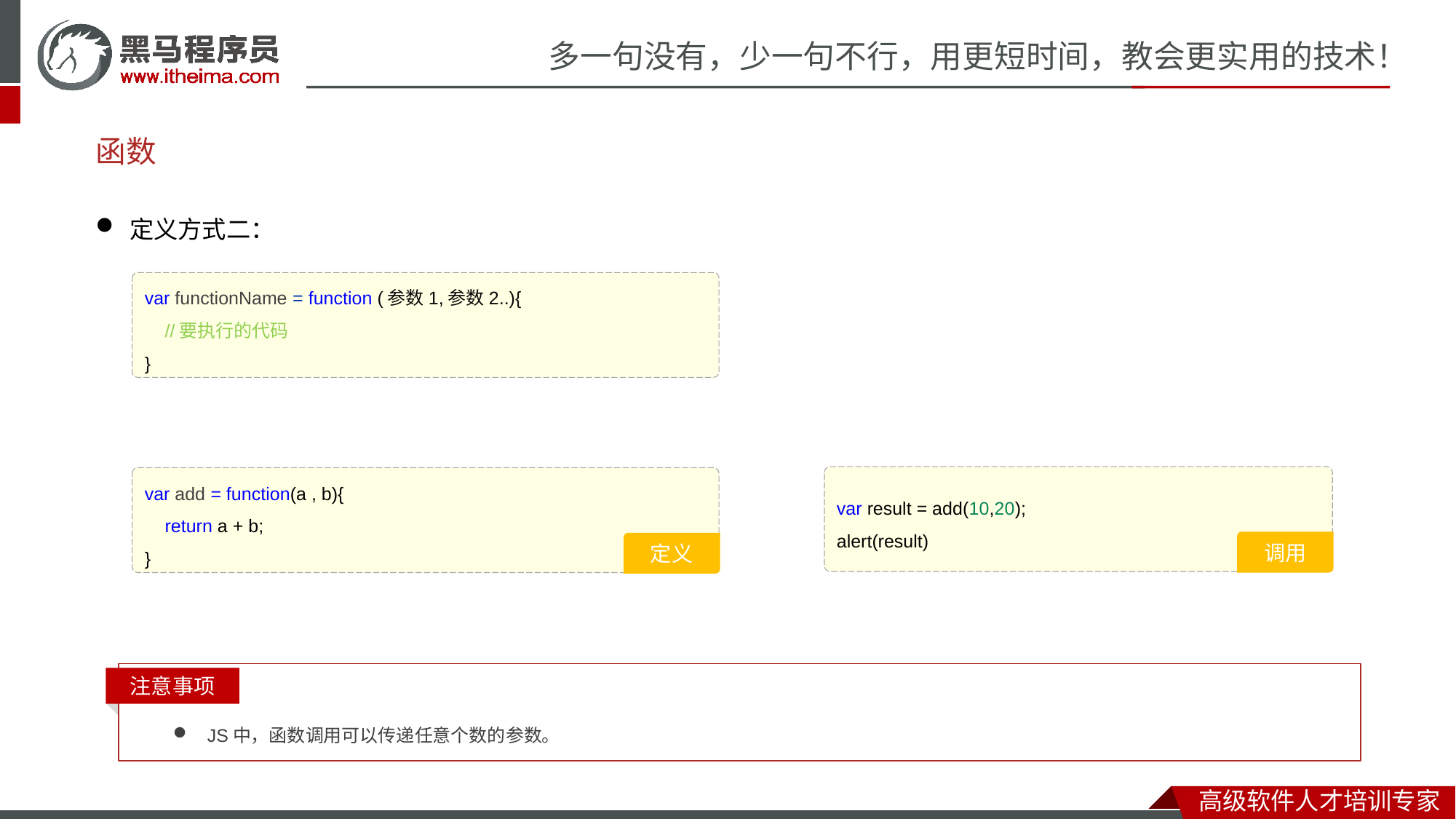

# 函数
定义方式二：
var functionName = function (参数1,参数2..){
    //要执行的代码
}
var result = add(10,20);
alert(result)
调用
var add = function(a , b){
    return a + b;
}
定义

注意事项

JS中，函数调用可以传递任意个数的参数。